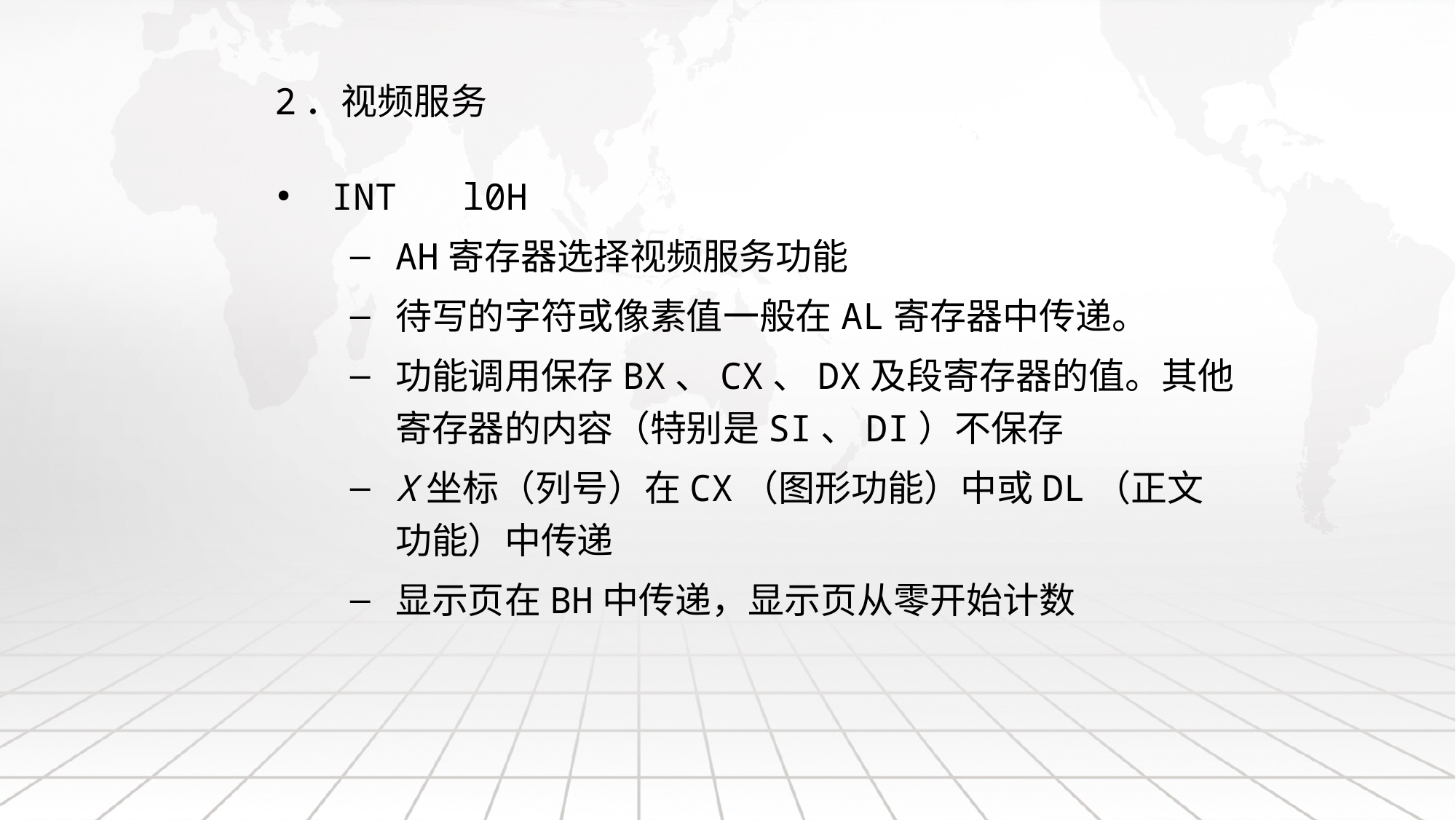

# 2．视频服务
INT   l0H
AH寄存器选择视频服务功能
待写的字符或像素值一般在AL寄存器中传递。
功能调用保存BX、CX、DX及段寄存器的值。其他寄存器的内容（特别是SI、DI）不保存
X坐标（列号）在CX（图形功能）中或DL（正文功能）中传递
显示页在BH中传递，显示页从零开始计数